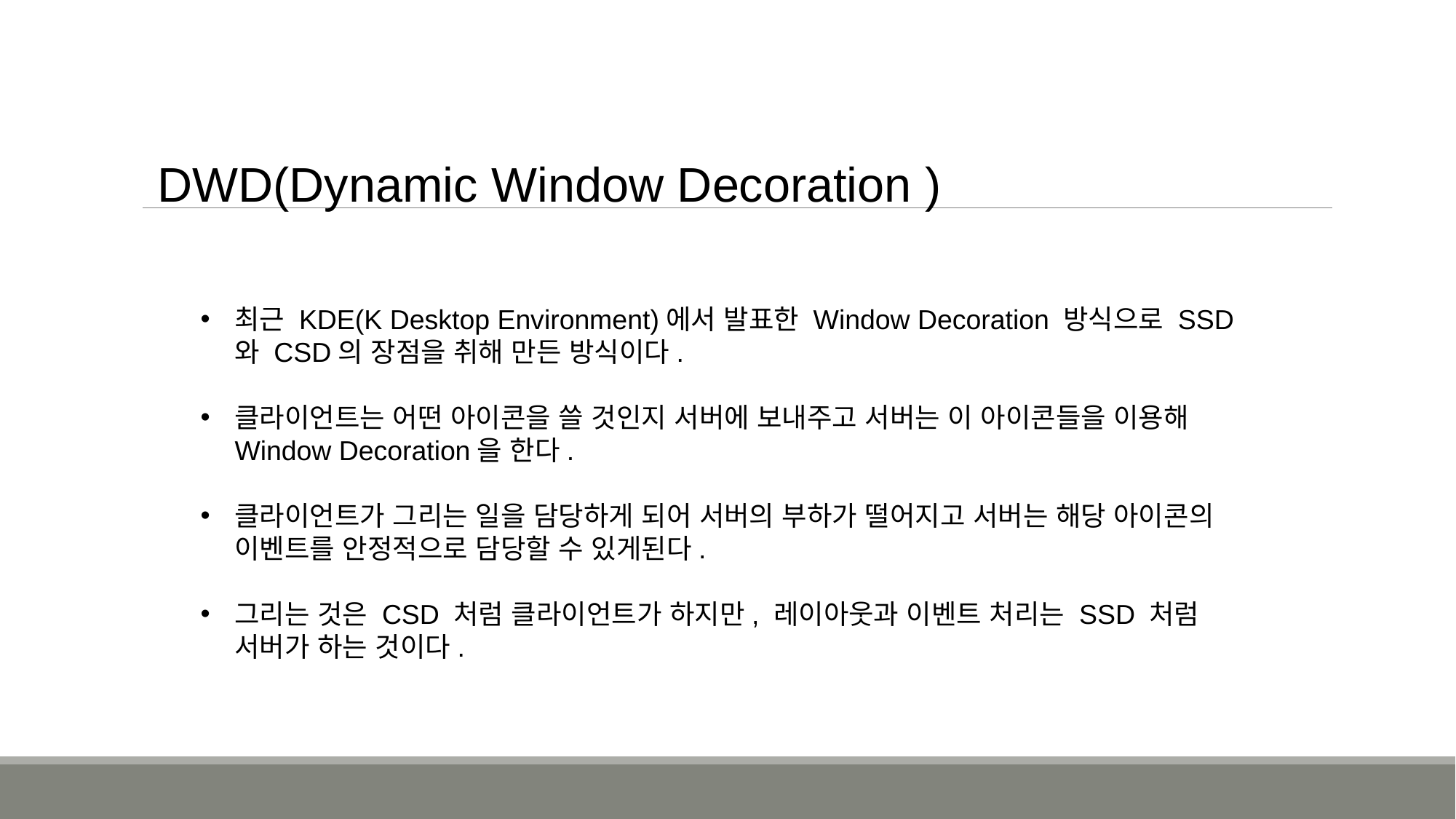

DWD(Dynamic Window Decoration )
최근 KDE(K Desktop Environment)에서 발표한 Window Decoration 방식으로 SSD와 CSD의 장점을 취해 만든 방식이다.

클라이언트는 어떤 아이콘을 쓸 것인지 서버에 보내주고 서버는 이 아이콘들을 이용해 Window Decoration을 한다.

클라이언트가 그리는 일을 담당하게 되어 서버의 부하가 떨어지고 서버는 해당 아이콘의 이벤트를 안정적으로 담당할 수 있게된다.

그리는 것은 CSD 처럼 클라이언트가 하지만, 레이아웃과 이벤트 처리는 SSD 처럼 서버가 하는 것이다.